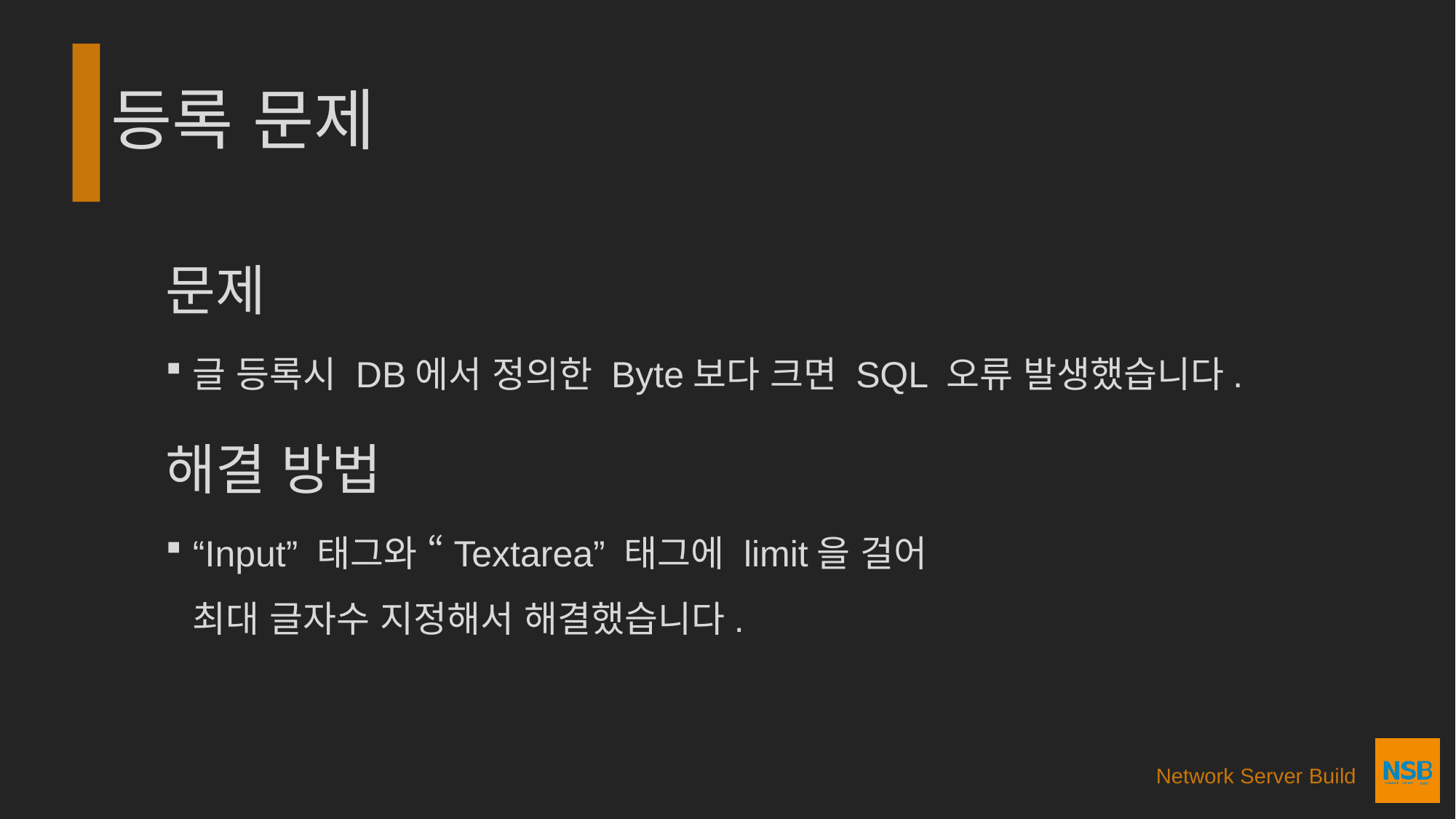

# 등록 문제
문제
글 등록시 DB에서 정의한 Byte보다 크면 SQL 오류 발생했습니다.
해결 방법
“Input” 태그와 “Textarea” 태그에 limit을 걸어
최대 글자수 지정해서 해결했습니다.